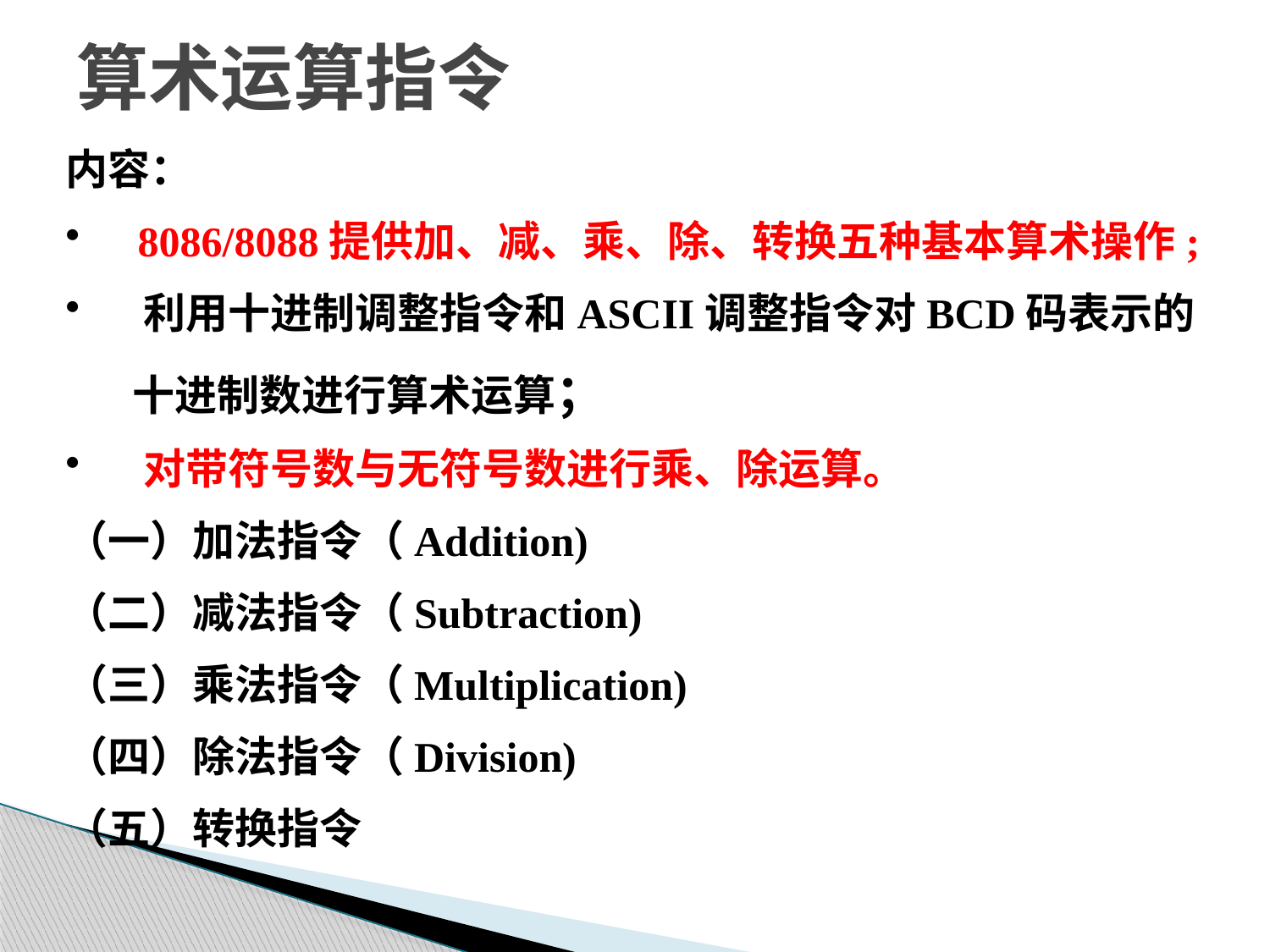

# 算术运算指令
内容：
    8086/8088提供加、减、乘、除、转换五种基本算术操作;
    利用十进制调整指令和ASCII调整指令对BCD码表示的
      十进制数进行算术运算；
    对带符号数与无符号数进行乘、除运算。
（一）加法指令（Addition)
（二）减法指令（Subtraction)
（三）乘法指令（Multiplication)
（四）除法指令（Division)
（五）转换指令